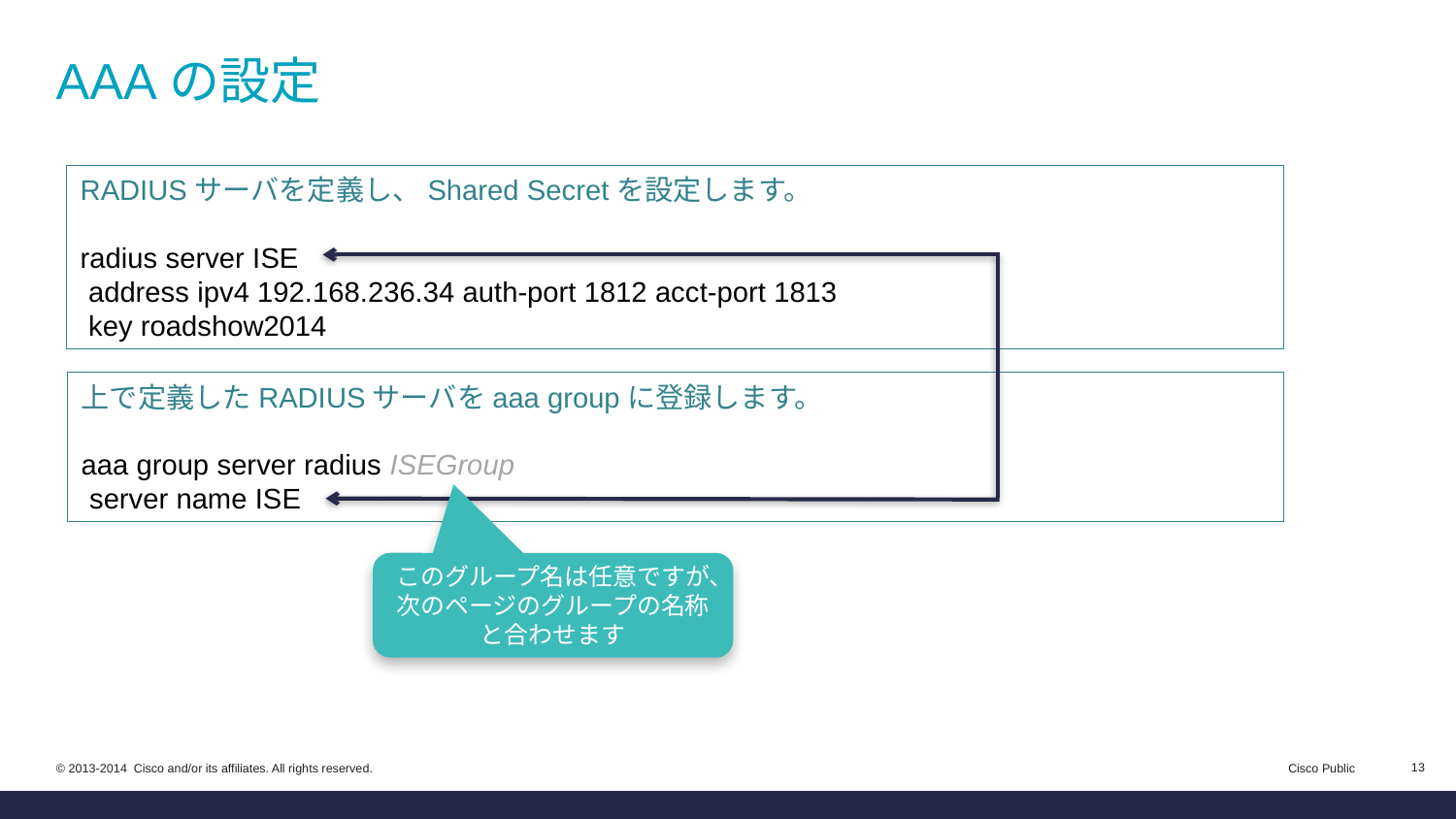

# AAAの設定
RADIUSサーバを定義し、Shared Secretを設定します。

radius server ISE
 address ipv4 192.168.236.34 auth-port 1812 acct-port 1813
 key roadshow2014
上で定義したRADIUSサーバをaaa groupに登録します。

aaa group server radius ISEGroup
 server name ISE
このグループ名は任意ですが、次のページのグループの名称と合わせます